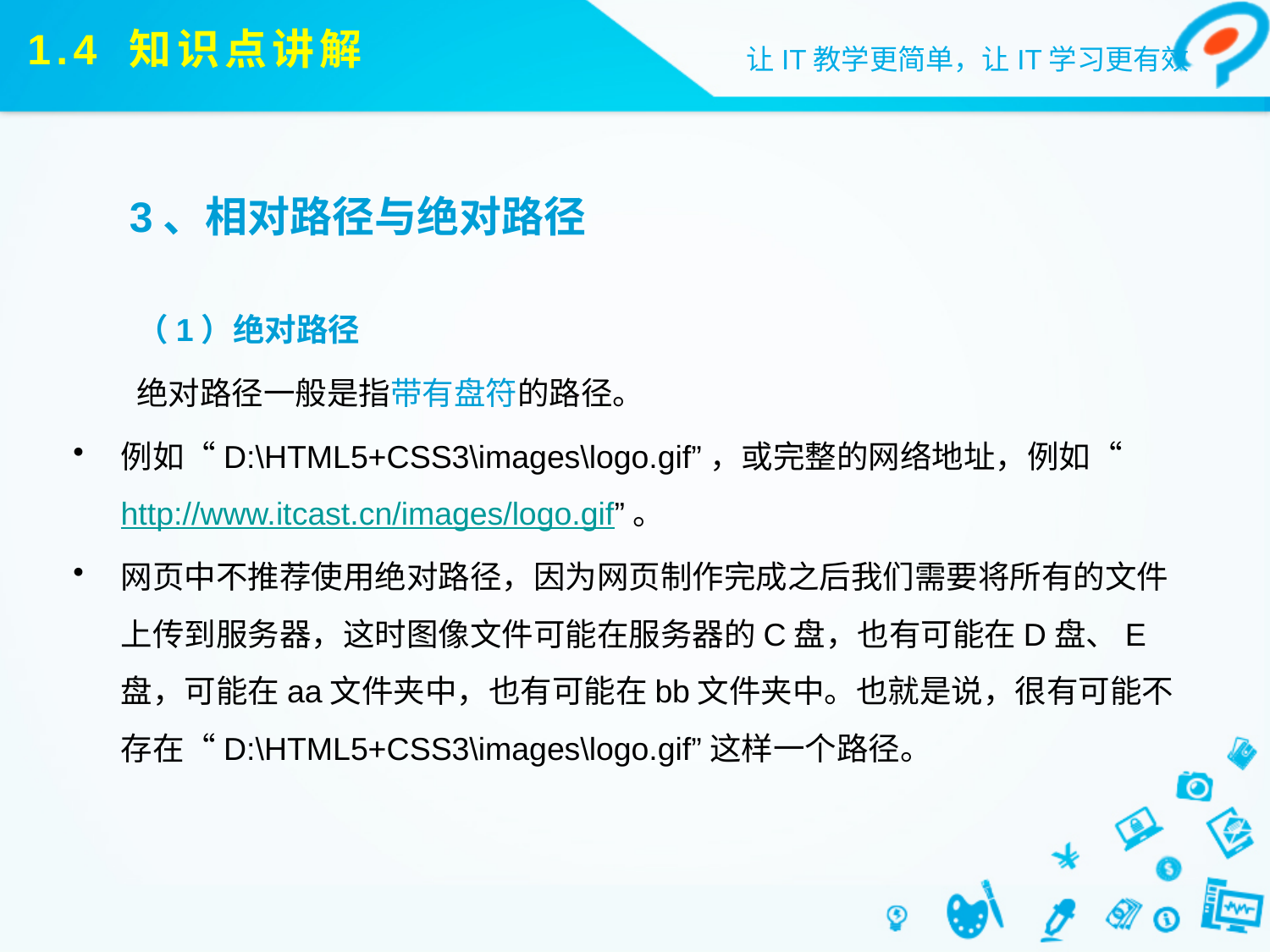

# 1.4 知识点讲解
3、相对路径与绝对路径
（1）绝对路径
绝对路径一般是指带有盘符的路径。
例如“D:\HTML5+CSS3\images\logo.gif”，或完整的网络地址，例如“http://www.itcast.cn/images/logo.gif”。
网页中不推荐使用绝对路径，因为网页制作完成之后我们需要将所有的文件上传到服务器，这时图像文件可能在服务器的C盘，也有可能在D盘、E盘，可能在aa文件夹中，也有可能在bb文件夹中。也就是说，很有可能不存在“D:\HTML5+CSS3\images\logo.gif”这样一个路径。